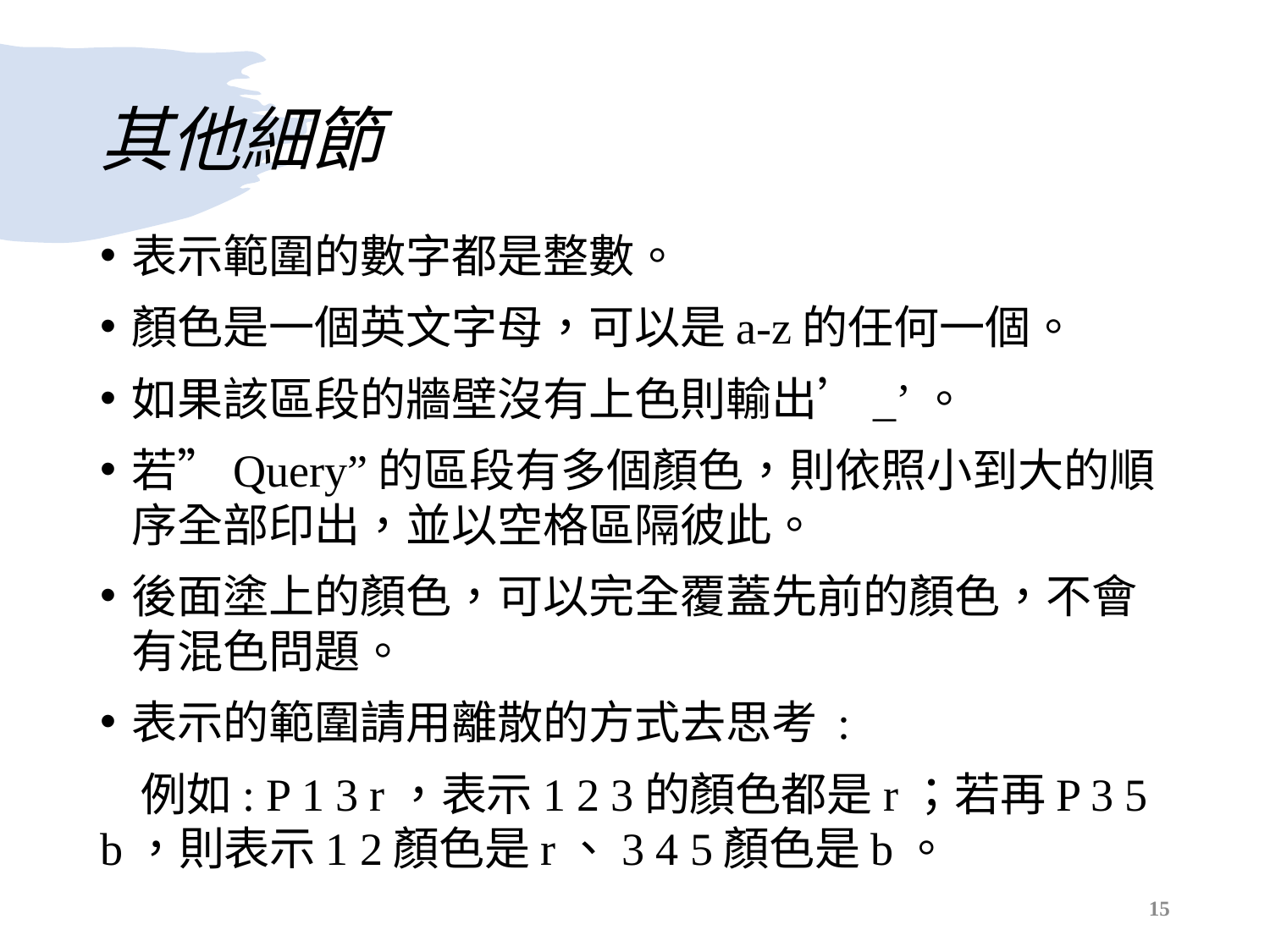

# 其他細節
表示範圍的數字都是整數。
顏色是一個英文字母，可以是a-z的任何一個。
如果該區段的牆壁沒有上色則輸出’_’。
若”Query”的區段有多個顏色，則依照小到大的順序全部印出，並以空格區隔彼此。
後面塗上的顏色，可以完全覆蓋先前的顏色，不會有混色問題。
表示的範圍請用離散的方式去思考 :
   例如: P 1 3 r，表示1 2 3的顏色都是r；若再P 3 5 b，則表示1 2顏色是r、3 4 5顏色是b。
15